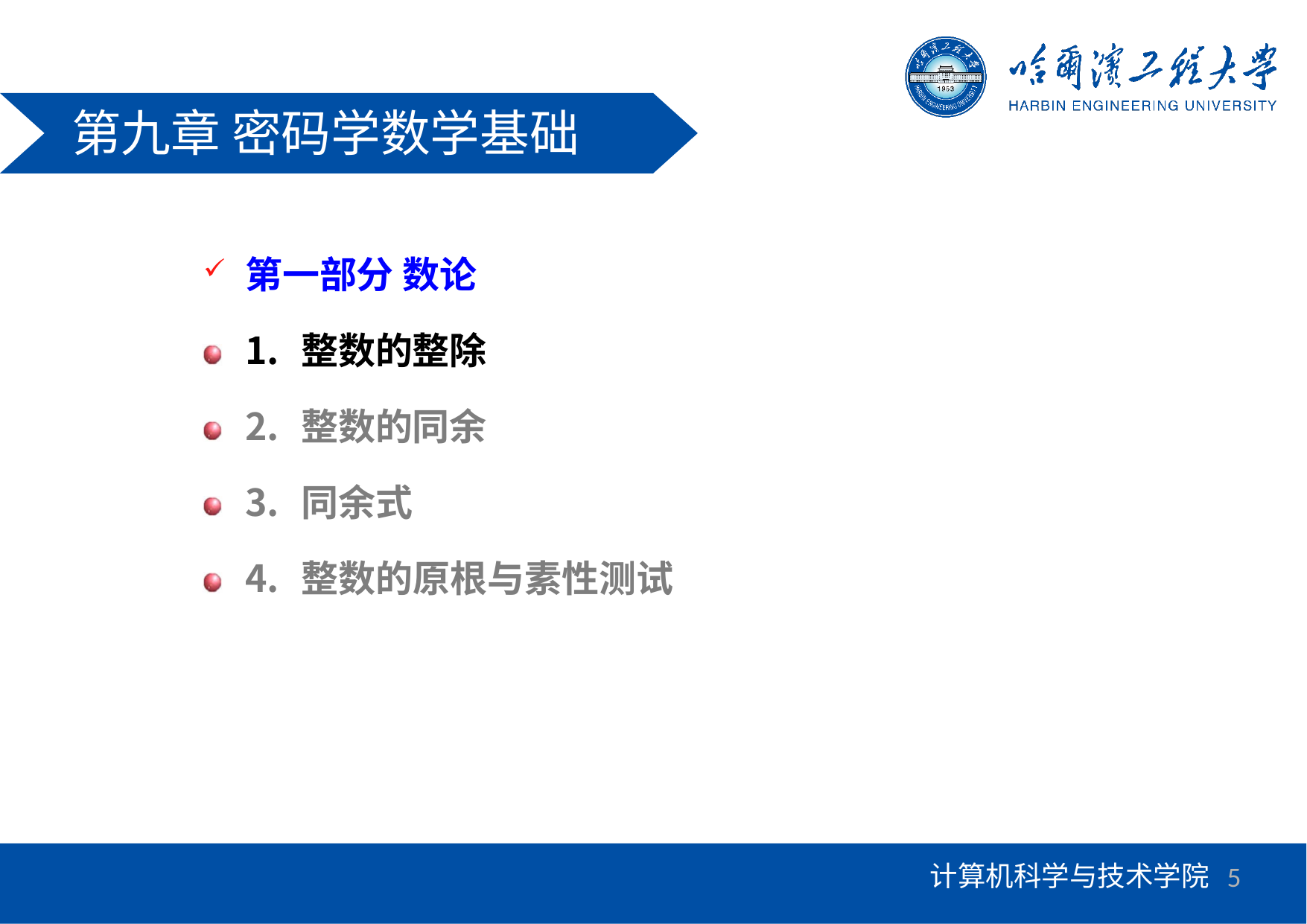

# 第九章 密码学数学基础
第一部分 数论
整数的整除
整数的同余
同余式
整数的原根与素性测试

5